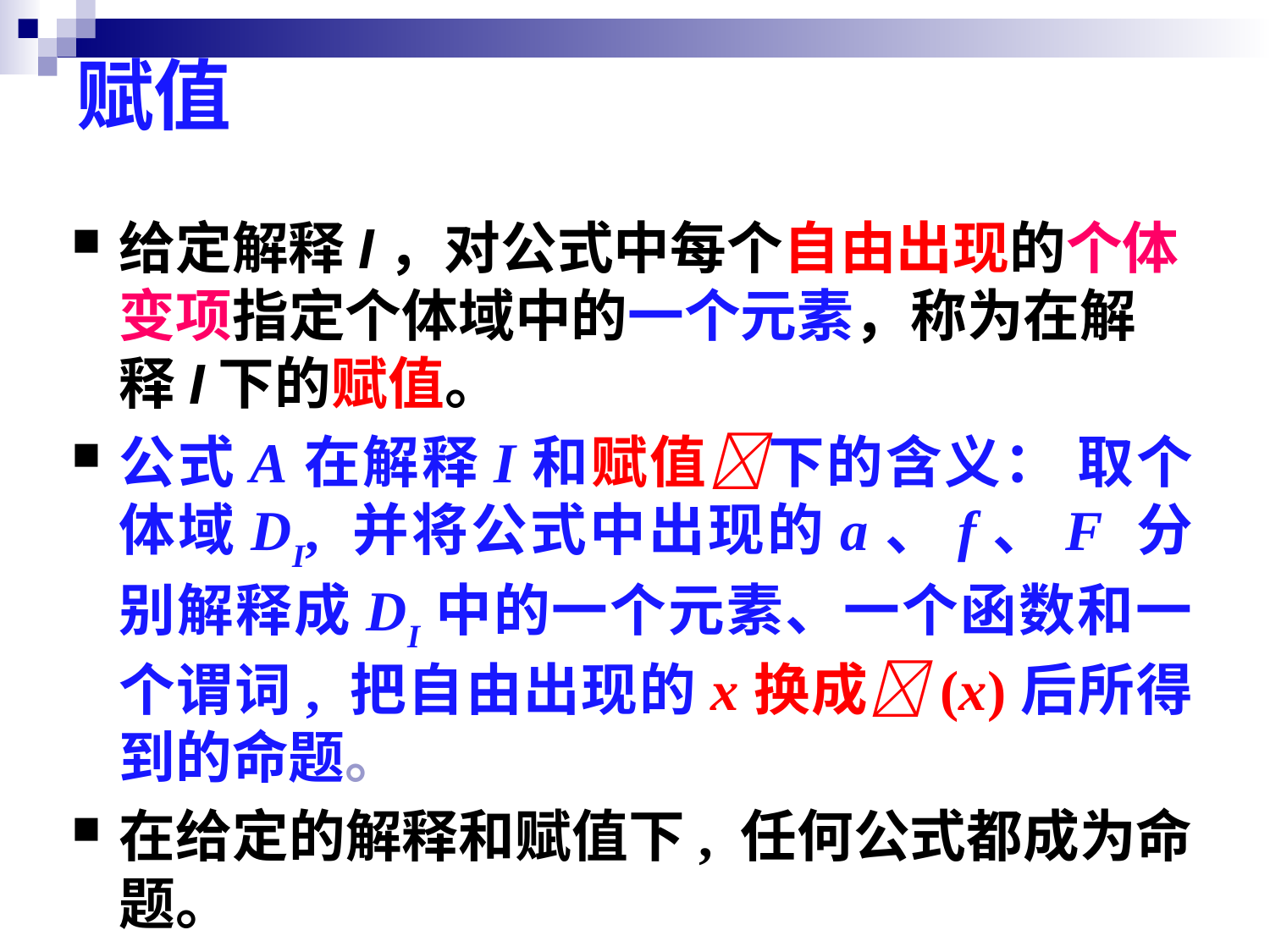

# 赋值
给定解释I，对公式中每个自由出现的个体变项指定个体域中的一个元素，称为在解释I下的赋值。
公式A在解释I和赋值σ下的含义： 取个体域DI, 并将公式中出现的a、f、F 分别解释成DI中的一个元素、一个函数和一个谓词, 把自由出现的x换成σ(x)后所得到的命题。
在给定的解释和赋值下, 任何公式都成为命题。

67